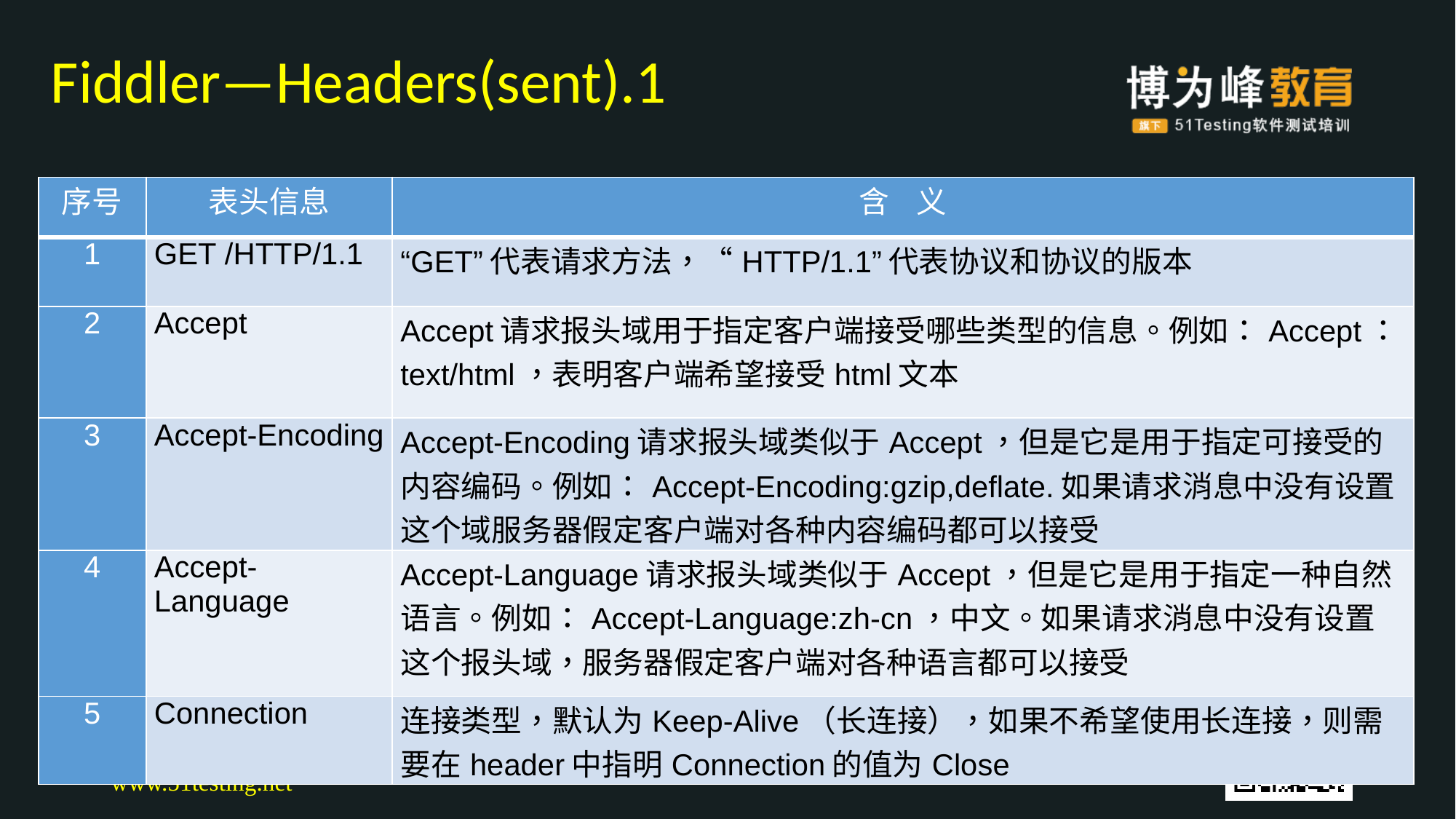

# Fiddler—Headers(sent).1
| 序号 | 表头信息 | 含    义 |
| --- | --- | --- |
| 1 | GET /HTTP/1.1 | “GET”代表请求方法，“HTTP/1.1”代表协议和协议的版本 |
| 2 | Accept | Accept请求报头域用于指定客户端接受哪些类型的信息。例如：Accept：text/html，表明客户端希望接受html文本 |
| 3 | Accept-Encoding | Accept-Encoding请求报头域类似于Accept，但是它是用于指定可接受的内容编码。例如：Accept-Encoding:gzip,deflate.如果请求消息中没有设置这个域服务器假定客户端对各种内容编码都可以接受 |
| 4 | Accept-Language | Accept-Language请求报头域类似于Accept，但是它是用于指定一种自然语言。例如：Accept-Language:zh-cn，中文。如果请求消息中没有设置这个报头域，服务器假定客户端对各种语言都可以接受 |
| 5 | Connection | 连接类型，默认为Keep-Alive（长连接），如果不希望使用长连接，则需要在header中指明Connection的值为Close |
www.51testing.net